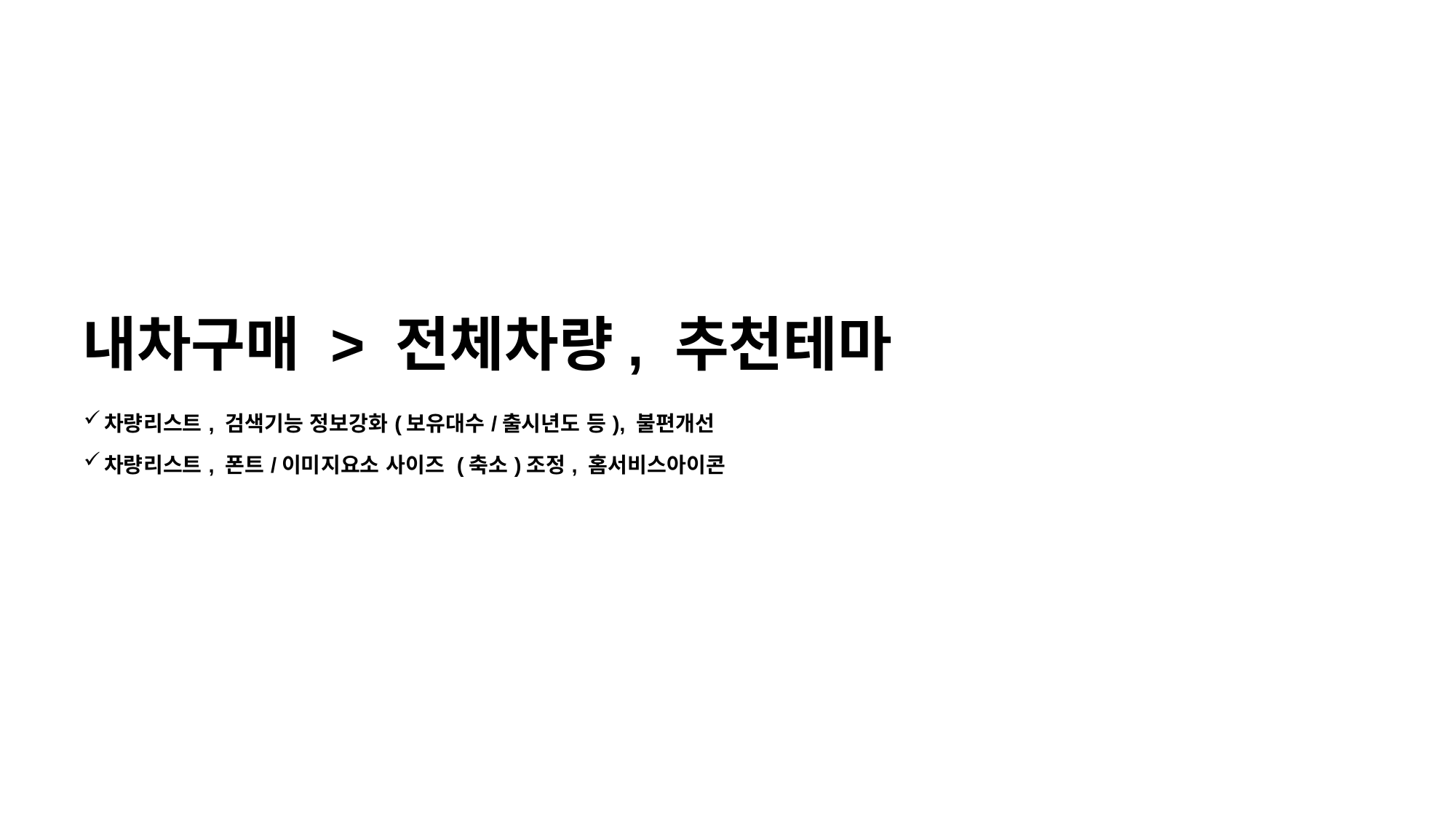

# 내차구매 > 전체차량, 추천테마
| 차량리스트, 검색기능 정보강화(보유대수/출시년도 등), 불편개선 |
| --- |
| 차량리스트, 폰트/이미지요소 사이즈 (축소)조정, 홈서비스아이콘 |